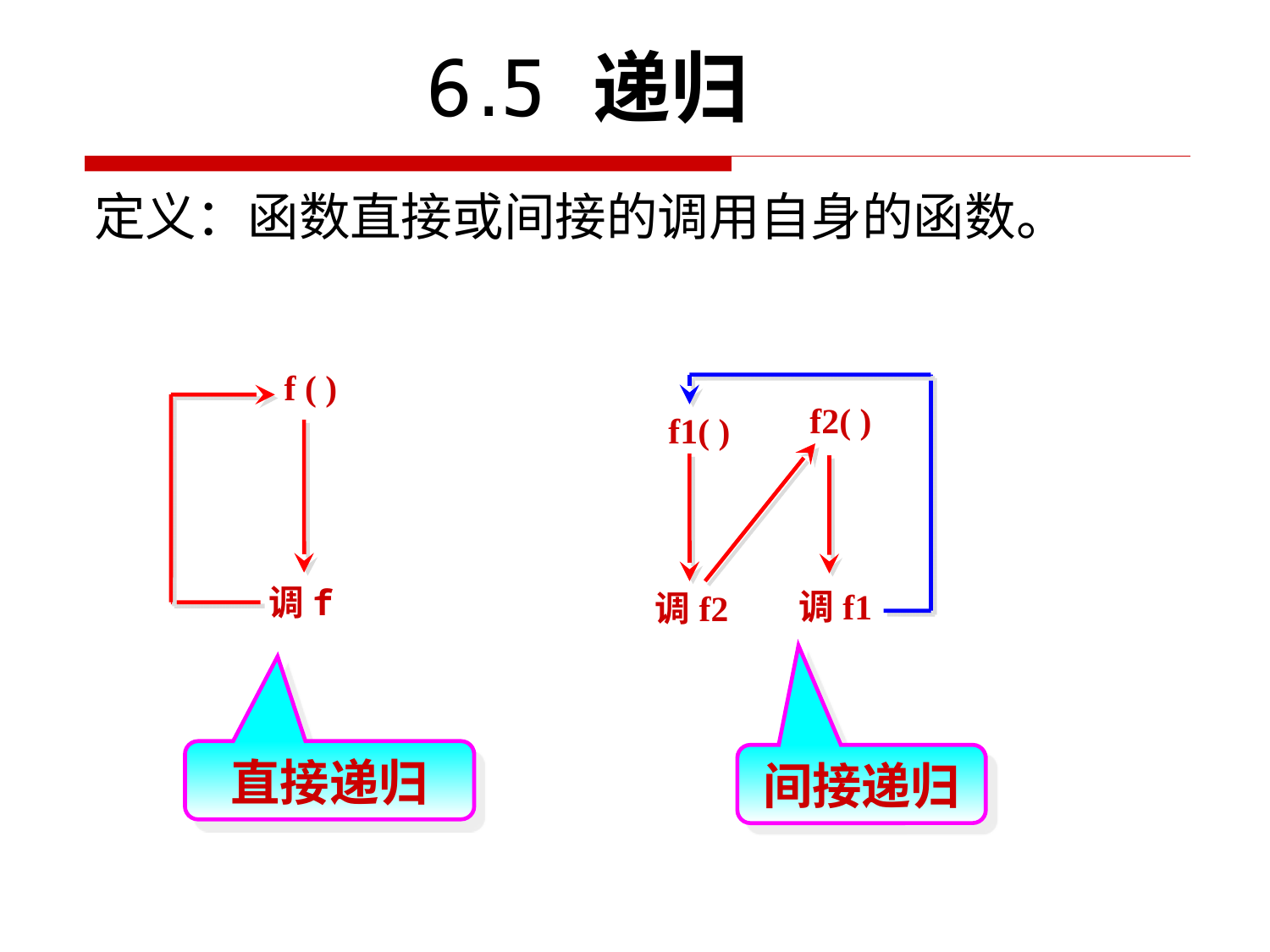

6.5 递归
定义：函数直接或间接的调用自身的函数。
f ( )

调f

f2( )
f1( )

调f1
调f2
直接递归
间接递归